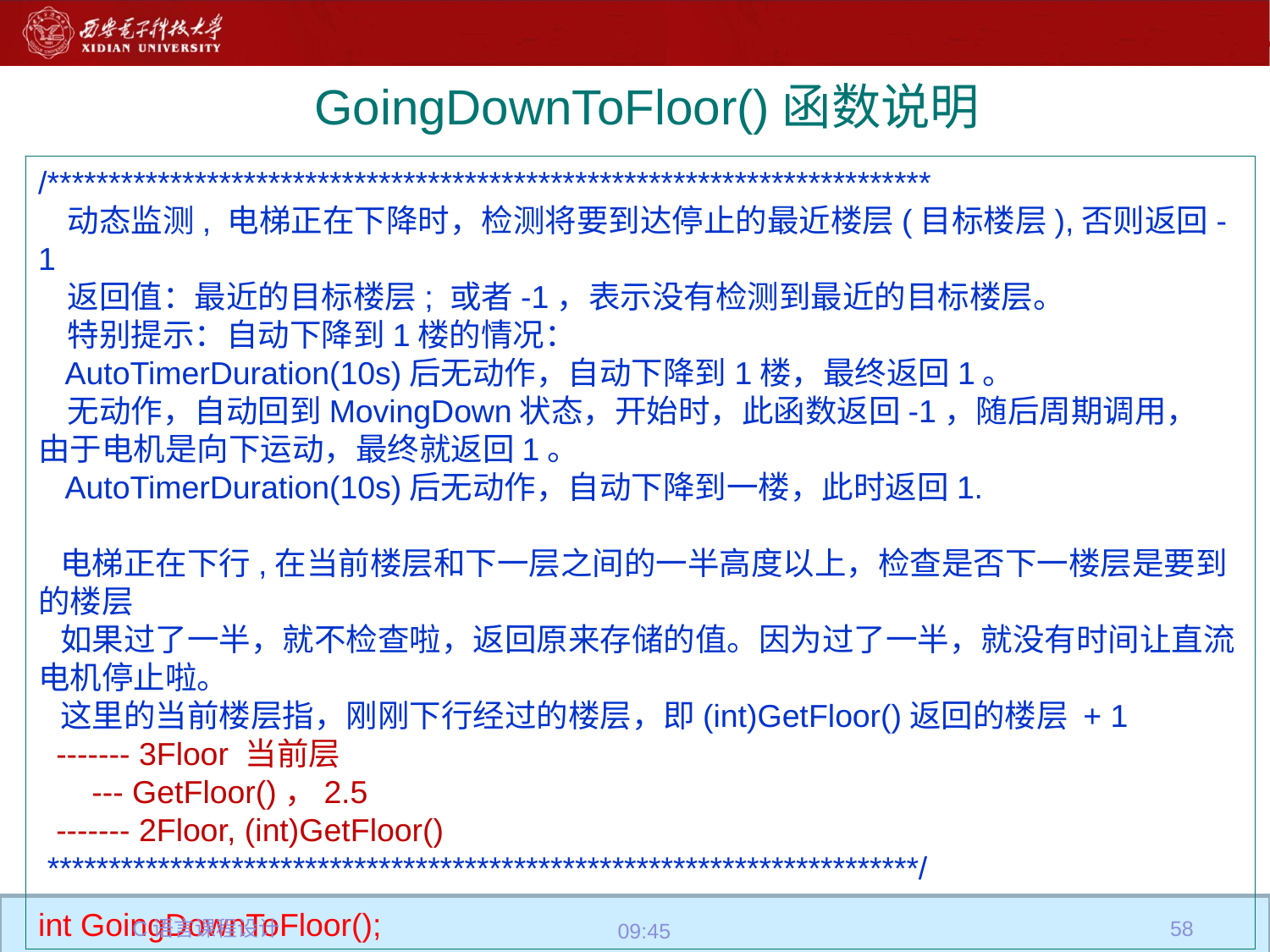

# GoingDownToFloor()函数说明
/************************************************************************
   动态监测, 电梯正在下降时，检测将要到达停止的最近楼层(目标楼层),否则返回-1
   返回值：最近的目标楼层; 或者-1，表示没有检测到最近的目标楼层。
   特别提示：自动下降到1楼的情况：
   AutoTimerDuration(10s)后无动作，自动下降到1楼，最终返回1。
   无动作，自动回到MovingDown状态，开始时，此函数返回-1，随后周期调用，  由于电机是向下运动，最终就返回1。
   AutoTimerDuration(10s)后无动作，自动下降到一楼，此时返回1.

  电梯正在下行,在当前楼层和下一层之间的一半高度以上，检查是否下一楼层是要到的楼层
  如果过了一半，就不检查啦，返回原来存储的值。因为过了一半，就没有时间让直流电机停止啦。
  这里的当前楼层指，刚刚下行经过的楼层，即(int)GetFloor()返回的楼层 + 1
  ------- 3Floor 当前层
      --- GetFloor()，2.5
  ------- 2Floor, (int)GetFloor()
 ***********************************************************************/
int GoingDownToFloor();
C语言课程设计
58
09:45